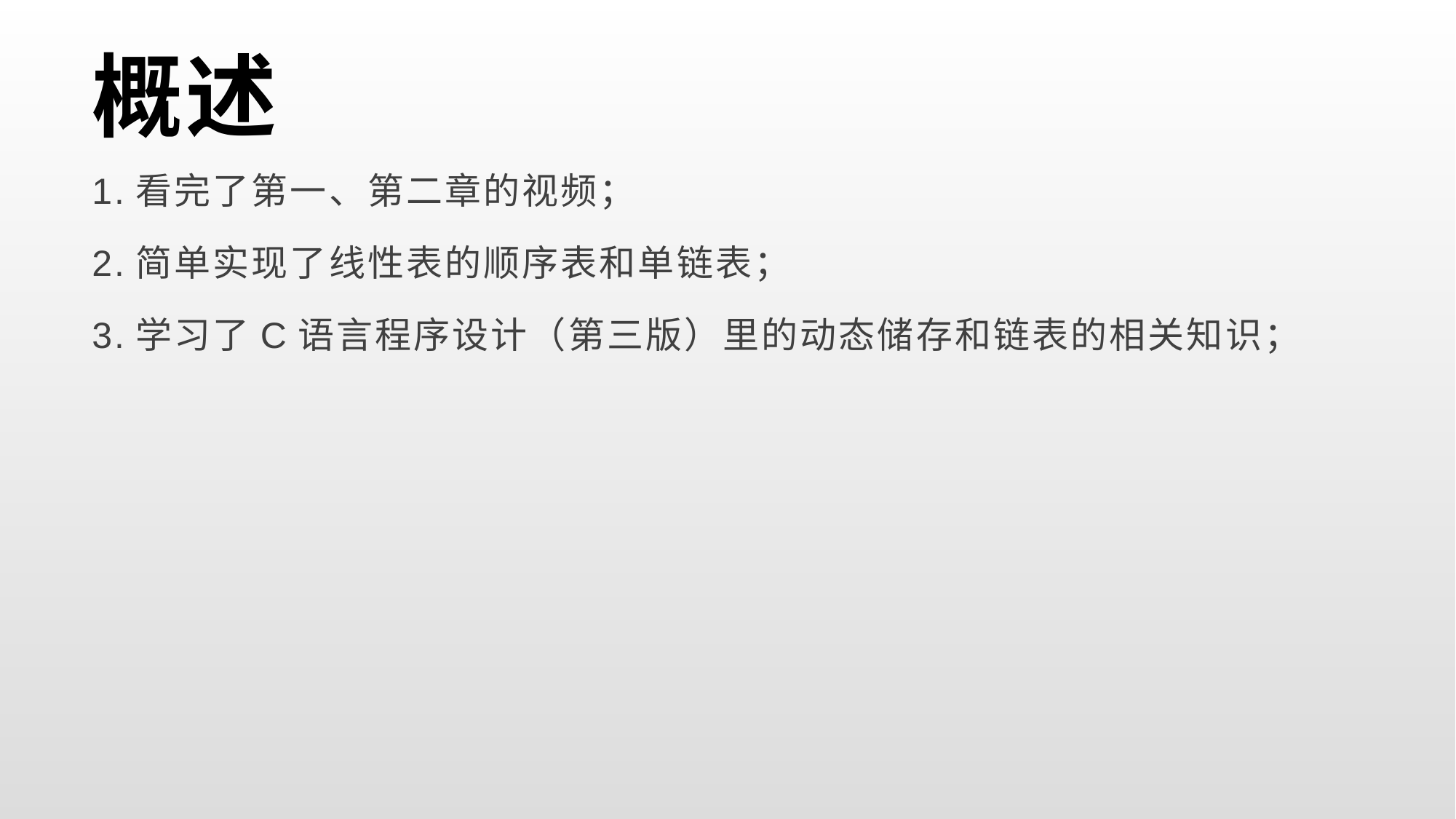

# 概述
1.看完了第一、第二章的视频；
2.简单实现了线性表的顺序表和单链表；
3.学习了C语言程序设计（第三版）里的动态储存和链表的相关知识；